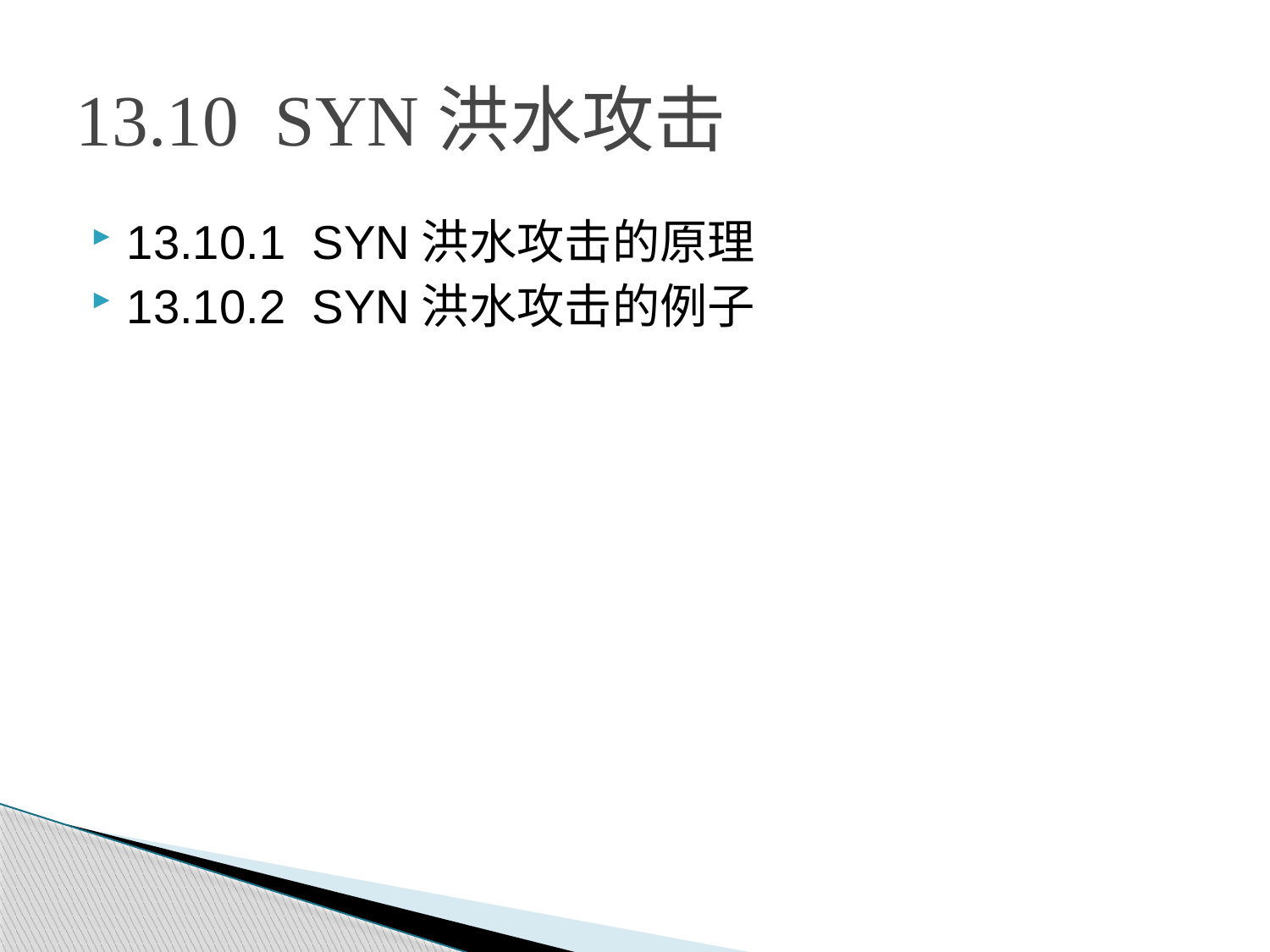

# 13.10  SYN洪水攻击
13.10.1  SYN洪水攻击的原理
13.10.2  SYN洪水攻击的例子